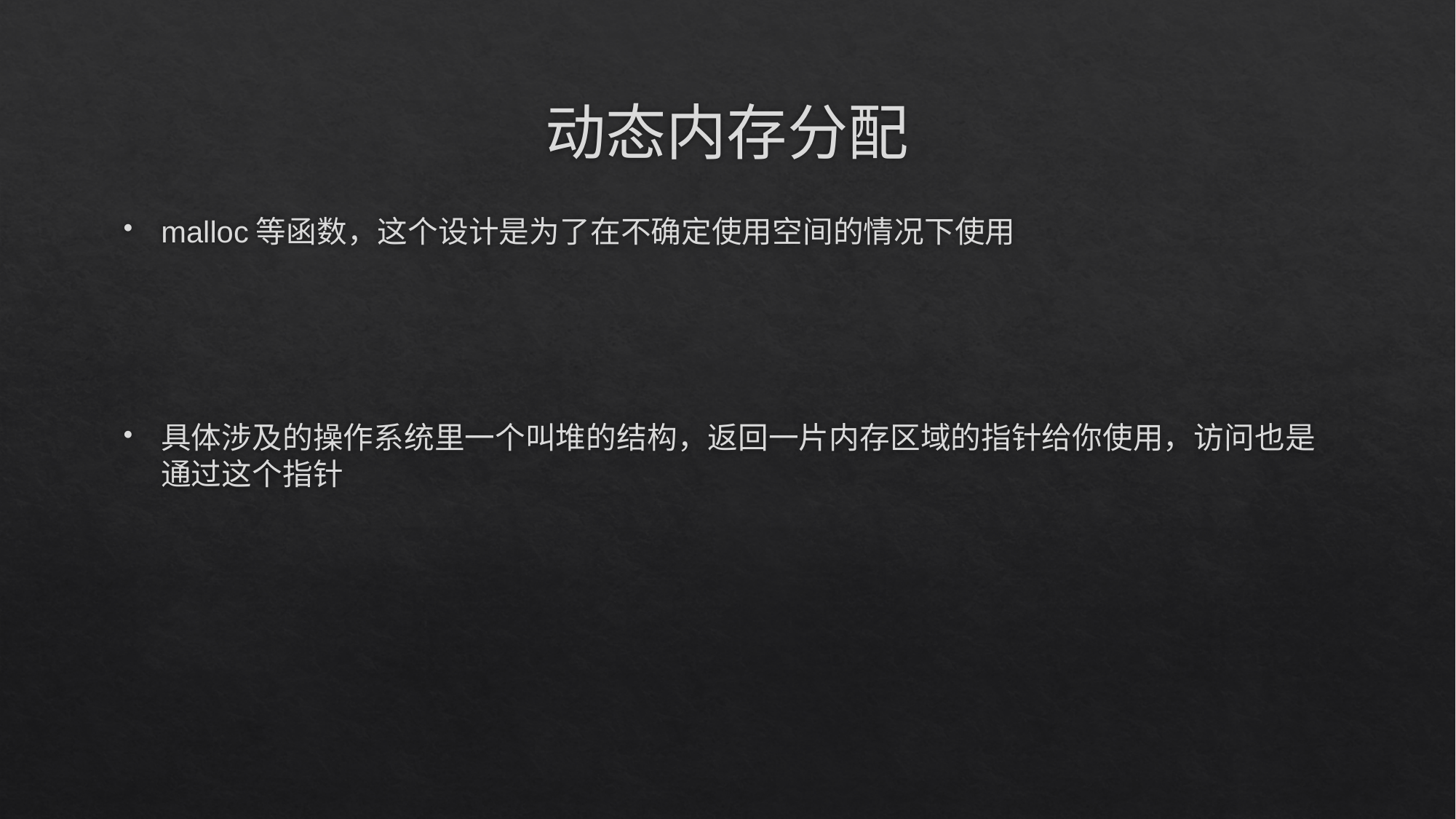

# 动态内存分配
malloc等函数，这个设计是为了在不确定使用空间的情况下使用

具体涉及的操作系统里一个叫堆的结构，返回一片内存区域的指针给你使用，访问也是通过这个指针